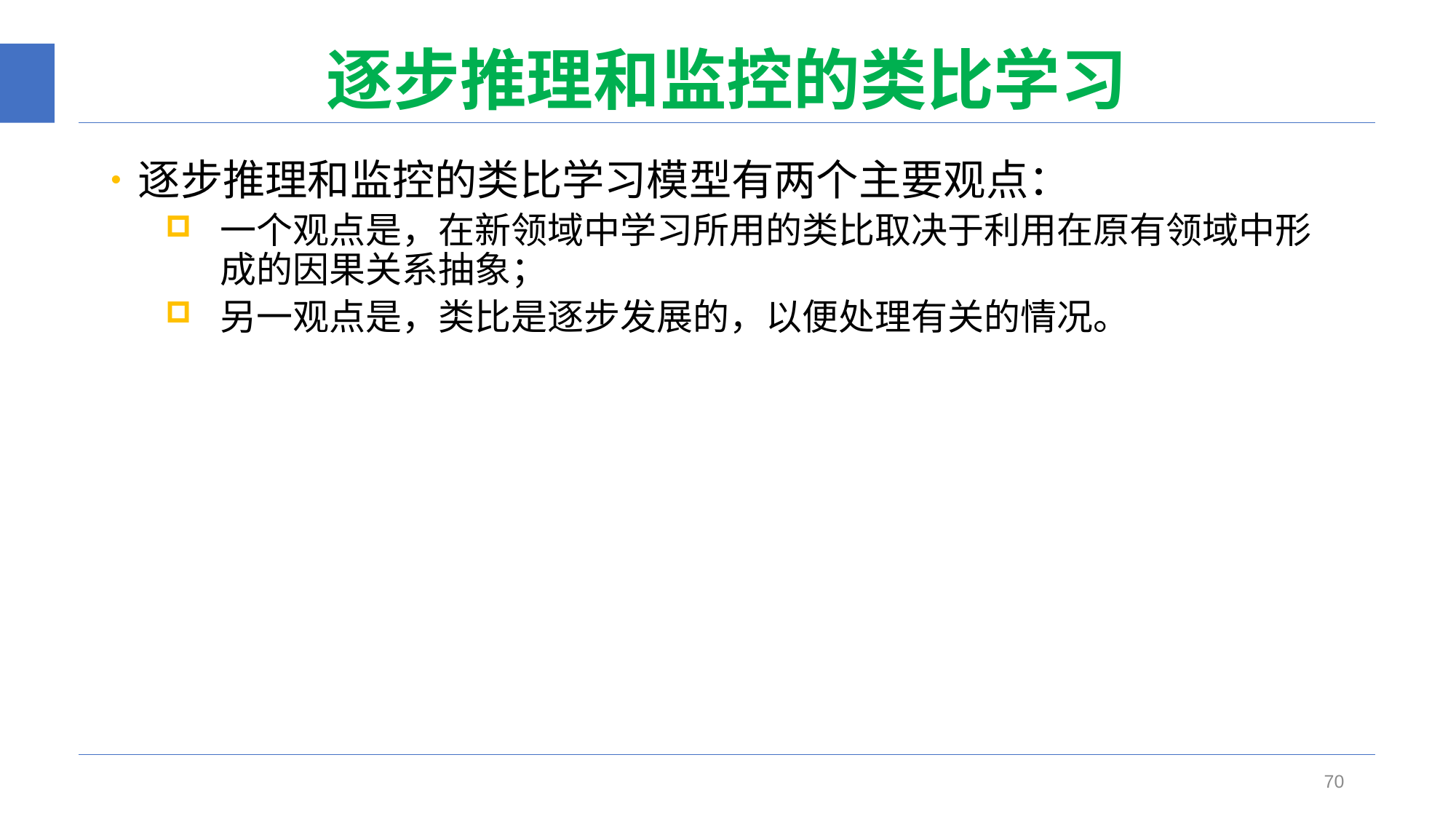

# 逐步推理和监控的类比学习
逐步推理和监控的类比学习模型有两个主要观点：
一个观点是，在新领域中学习所用的类比取决于利用在原有领域中形成的因果关系抽象；
另一观点是，类比是逐步发展的，以便处理有关的情况。
70